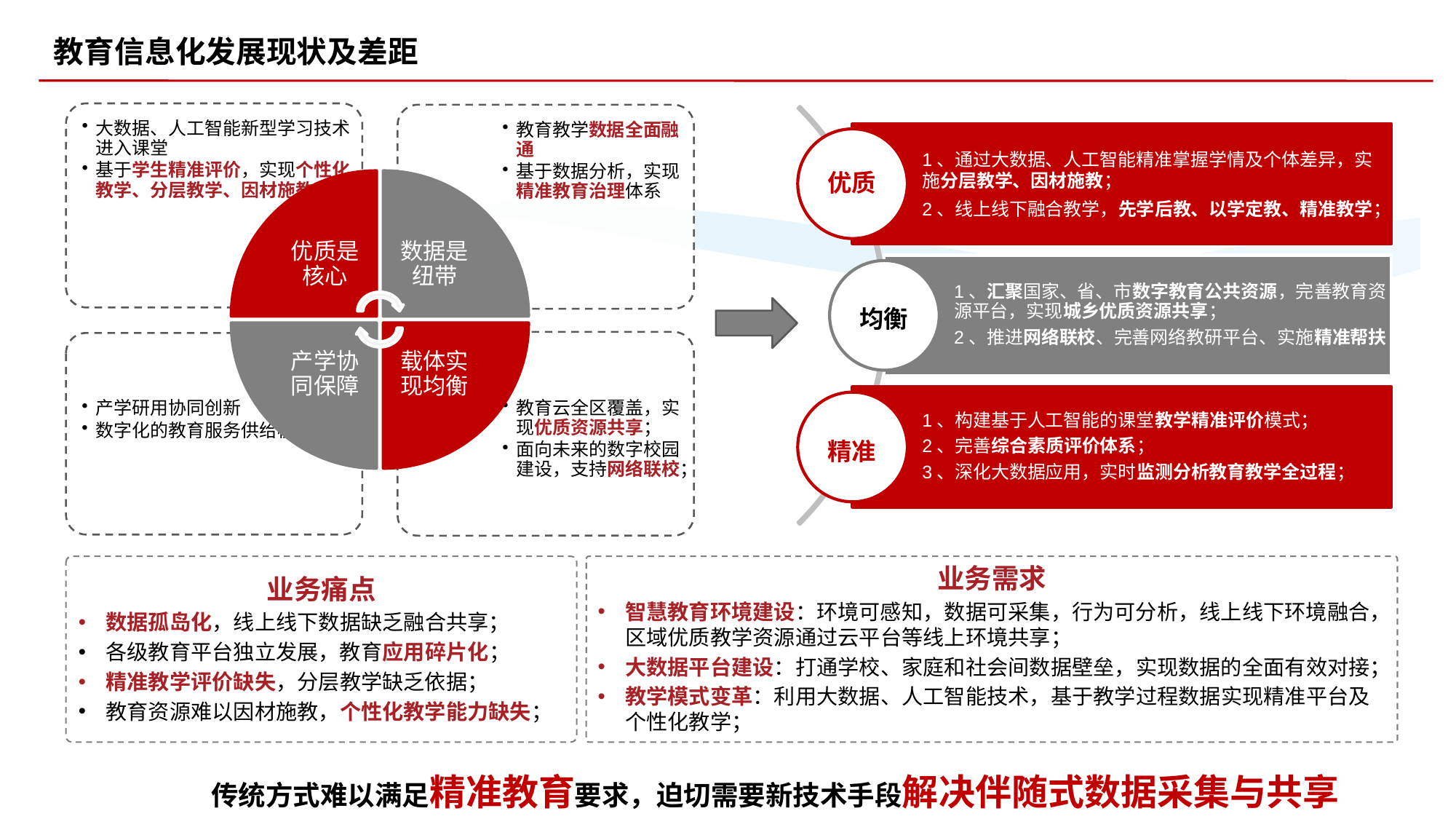

教育信息化发展现状及差距

1、通过大数据、人工智能精准掌握学情及个体差异，实施分层教学、因材施教；
2、线上线下融合教学，先学后教、以学定教、精准教学；
1、汇聚国家、省、市数字教育公共资源，完善教育资源平台，实现城乡优质资源共享；
2、推进网络联校、完善网络教研平台、实施精准帮扶；
1、构建基于人工智能的课堂教学精准评价模式；
2、完善综合素质评价体系；
3、深化大数据应用，实时监测分析教育教学全过程；
教育云全区覆盖，实现优质资源共享；
面向未来的数字校园建设，支持网络联校；
产学研用协同创新
数字化的教育服务供给模式
教育教学数据全面融通
基于数据分析，实现精准教育治理体系
大数据、人工智能新型学习技术进入课堂
基于学生精准评价，实现个性化教学、分层教学、因材施教
优质是核心
数据是纽带
载体实现均衡
产学协同保障
优质

均衡
精准
业务痛点
数据孤岛化，线上线下数据缺乏融合共享；
各级教育平台独立发展，教育应用碎片化；
精准教学评价缺失，分层教学缺乏依据；
教育资源难以因材施教，个性化教学能力缺失；
业务需求
智慧教育环境建设：环境可感知，数据可采集，行为可分析，线上线下环境融合，区域优质教学资源通过云平台等线上环境共享；
大数据平台建设：打通学校、家庭和社会间数据壁垒，实现数据的全面有效对接；
教学模式变革：利用大数据、人工智能技术，基于教学过程数据实现精准平台及个性化教学；
传统方式难以满足精准教育要求，迫切需要新技术手段解决伴随式数据采集与共享